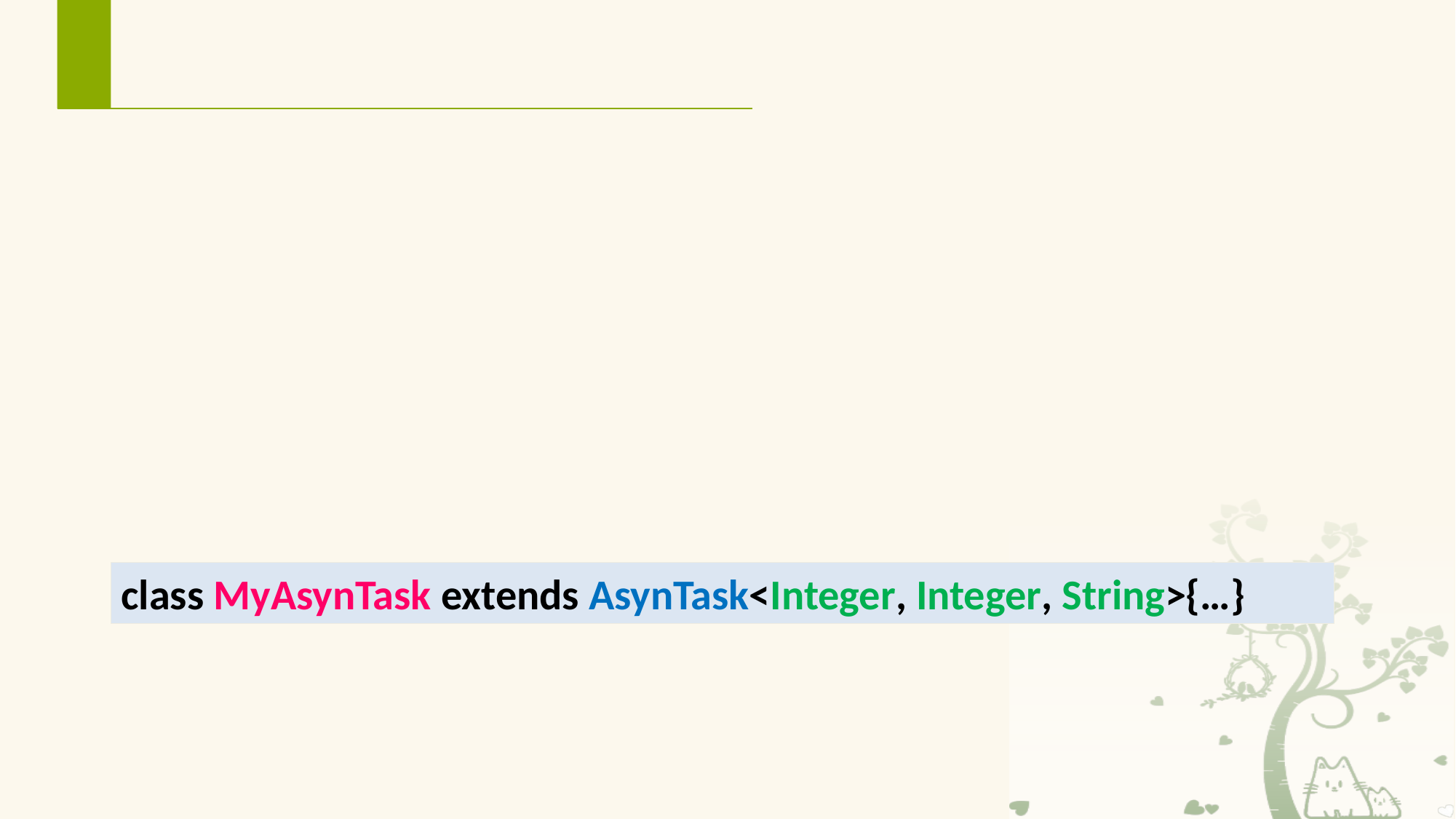

# 8.2.5 异步任务
自定义异步任务类：
在onPreExcute()清空进度条的进度；
在doInBackgound()中获取execute()传递过来的两个参数params[0]和params[1]，然后按照指定的进度间隔和休眠时间进行进度更新；
在onProgessUpdate()中将进度信息更新到UI组件上；
最后在onPostExecute()方法中提示doInBackgound()中返回的结果：“更新完毕……”

class MyAsynTask extends AsynTask<Integer, Integer, String>{…}